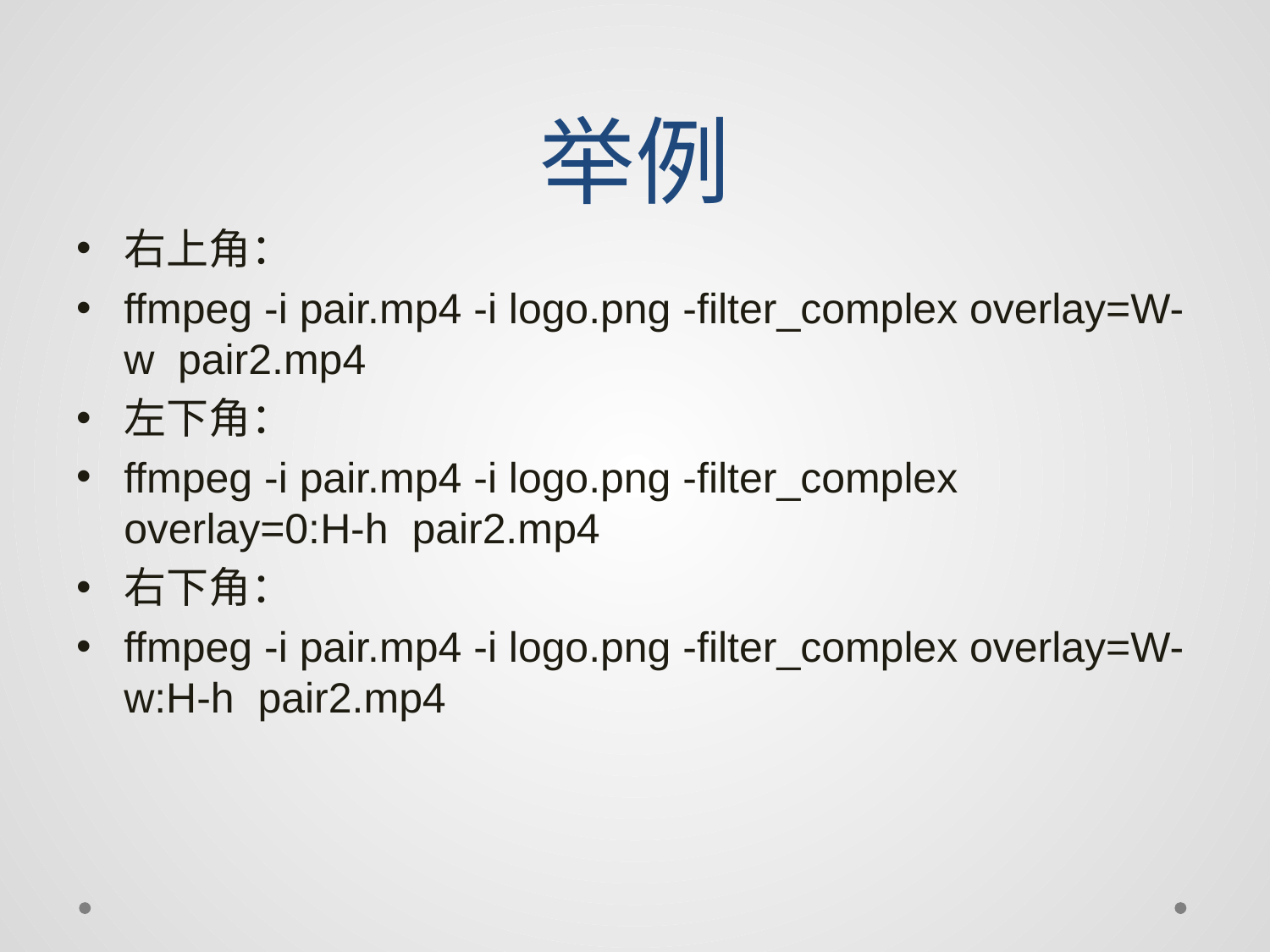

# 举例
右上角：
ffmpeg -i pair.mp4 -i logo.png -filter_complex overlay=W-w  pair2.mp4
左下角：
ffmpeg -i pair.mp4 -i logo.png -filter_complex overlay=0:H-h  pair2.mp4
右下角：
ffmpeg -i pair.mp4 -i logo.png -filter_complex overlay=W-w:H-h  pair2.mp4